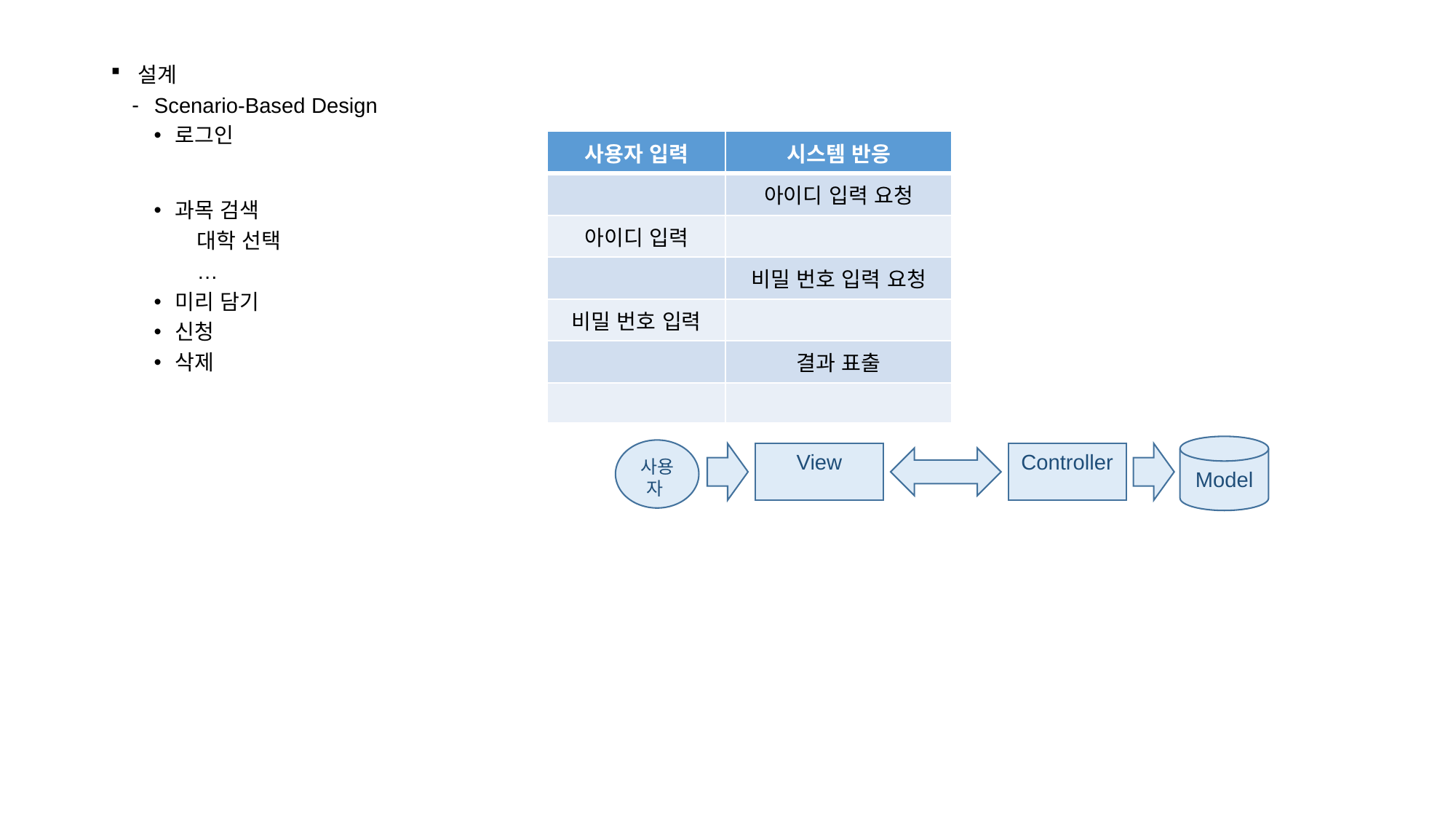

설계
Scenario-Based Design
로그인

과목 검색
대학 선택
…
미리 담기
신청
삭제
| 사용자 입력 | 시스템 반응 |
| --- | --- |
|  | 아이디 입력 요청 |
| 아이디 입력 |  |
|  | 비밀 번호 입력 요청 |
| 비밀 번호 입력 |  |
|  | 결과 표출 |
|  |  |
Model
사용자

View
Controller